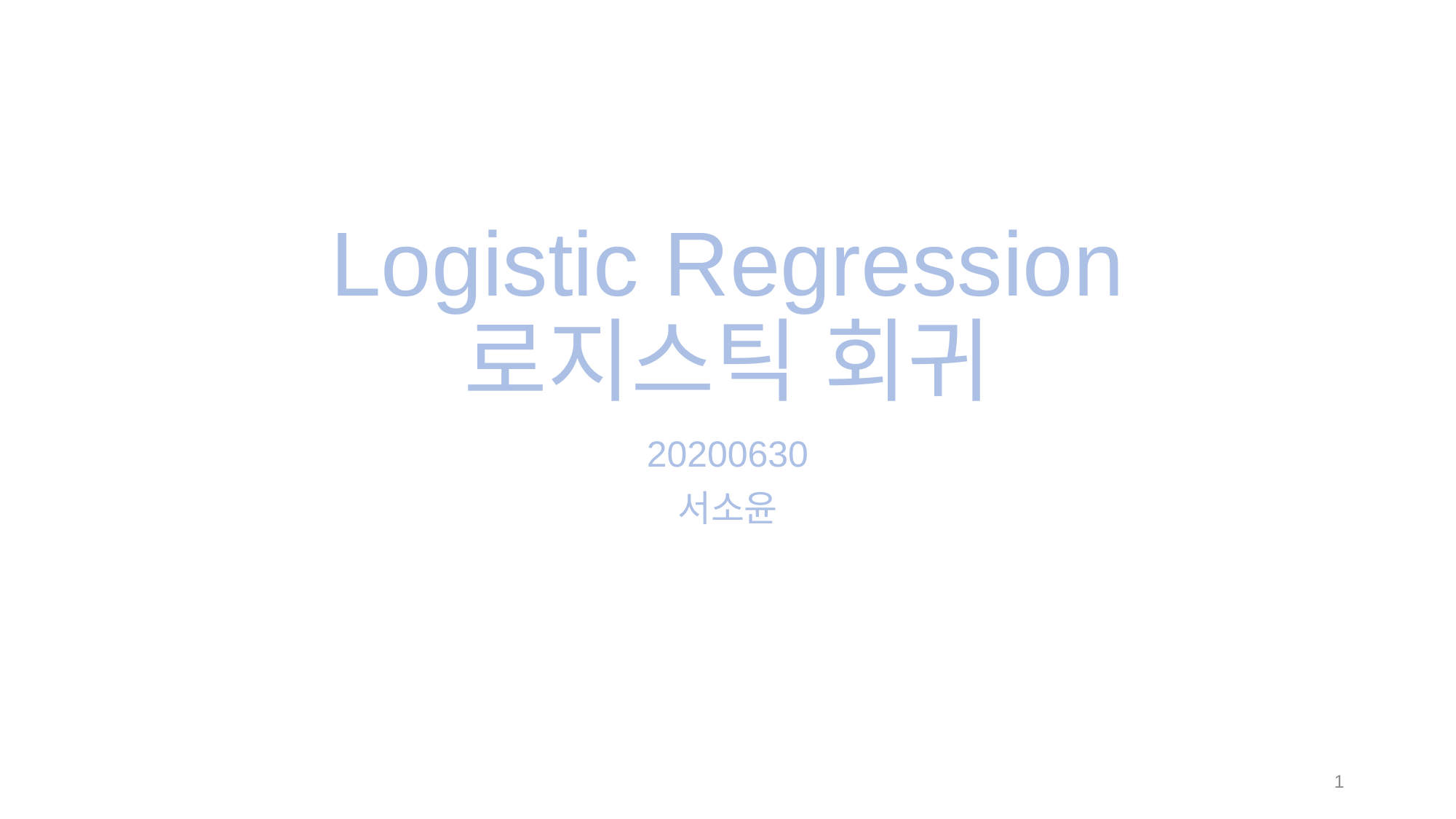

# Logistic Regression 로지스틱 회귀
20200630
서소윤
1